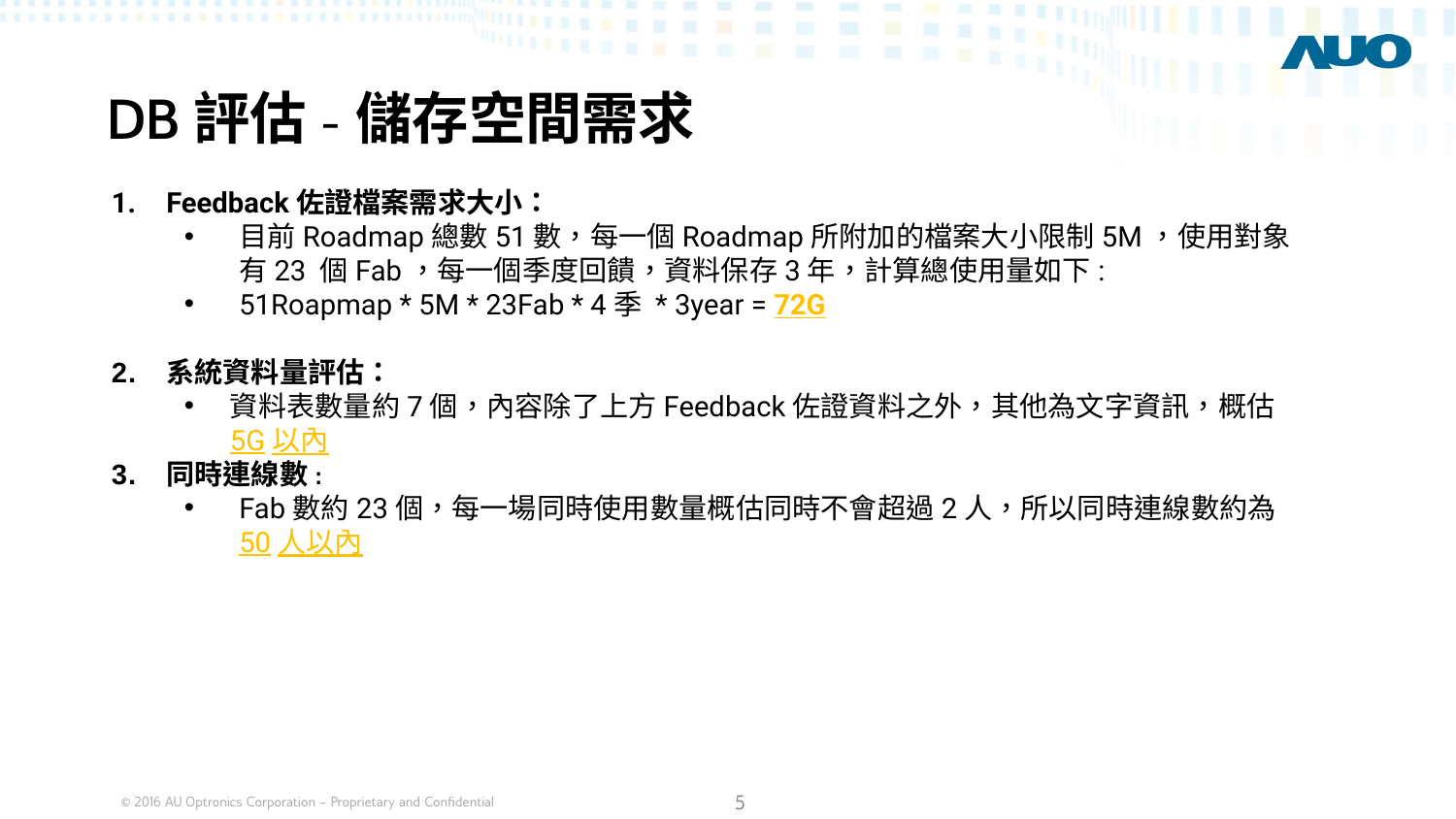

# DB評估-儲存空間需求
Feedback佐證檔案需求大小：
目前Roadmap總數51數，每一個Roadmap所附加的檔案大小限制5M，使用對象有23 個Fab，每一個季度回饋，資料保存3年，計算總使用量如下:
51Roapmap * 5M * 23Fab * 4季 * 3year = 72G

系統資料量評估：
資料表數量約7個，內容除了上方Feedback佐證資料之外，其他為文字資訊，概估5G以內
同時連線數:
Fab數約23個，每一場同時使用數量概估同時不會超過2人，所以同時連線數約為50人以內